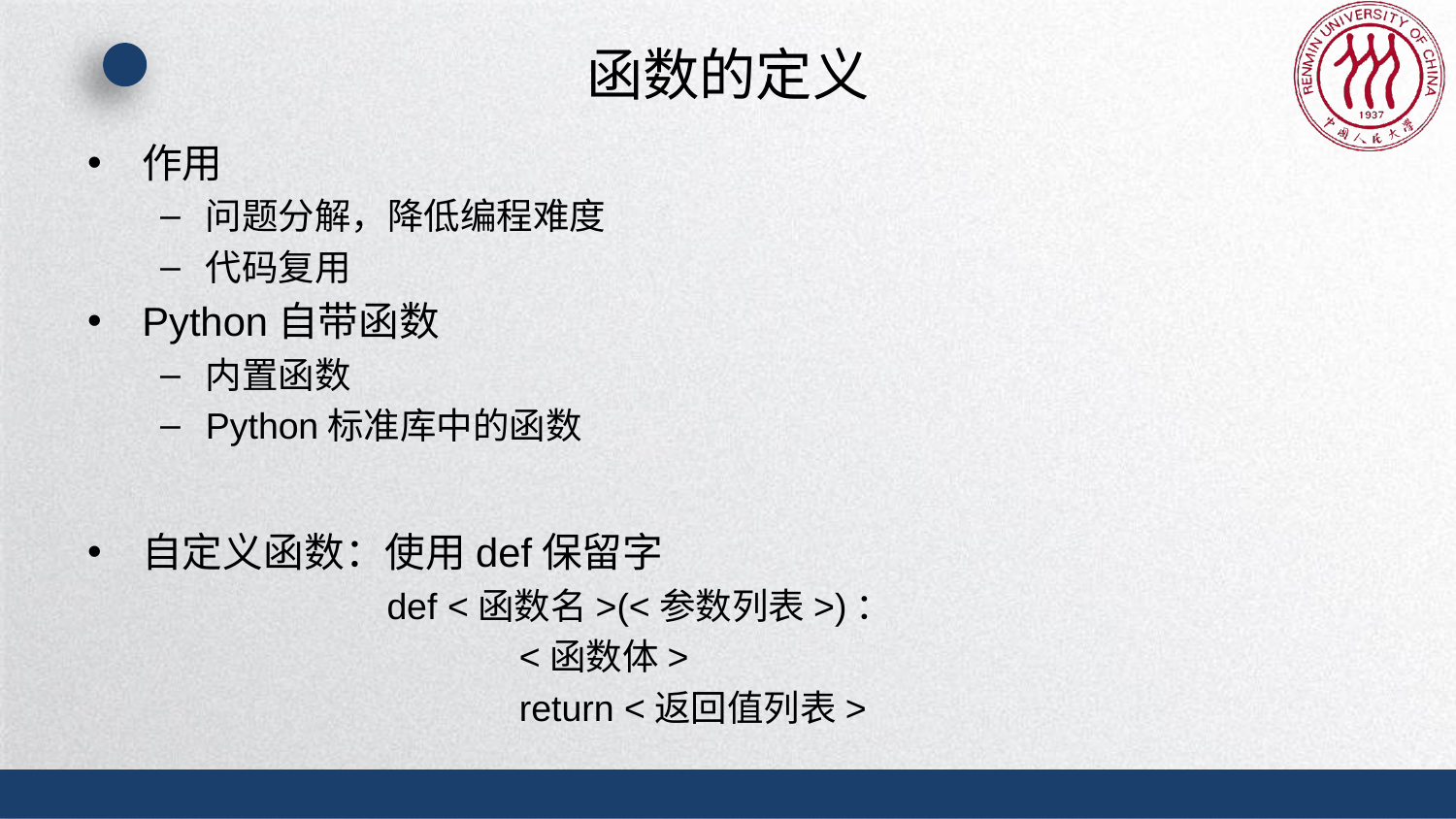

# 函数的定义
作用
问题分解，降低编程难度
代码复用
Python自带函数
内置函数
Python标准库中的函数

自定义函数：使用def保留字
                def <函数名>(<参数列表>)：
                             <函数体>
                             return <返回值列表>